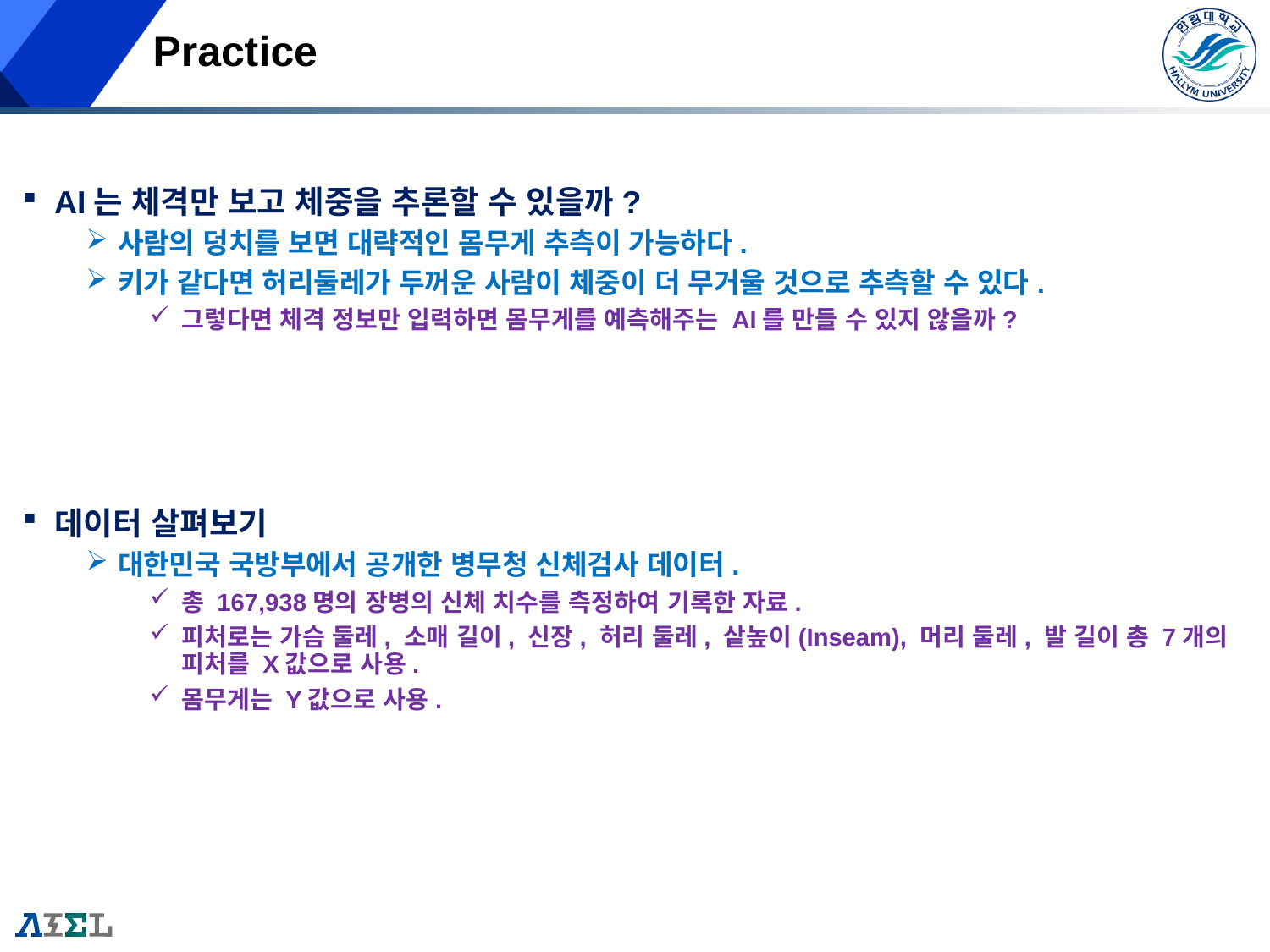

# Practice

AI는 체격만 보고 체중을 추론할 수 있을까?
사람의 덩치를 보면 대략적인 몸무게 추측이 가능하다.
키가 같다면 허리둘레가 두꺼운 사람이 체중이 더 무거울 것으로 추측할 수 있다.
그렇다면 체격 정보만 입력하면 몸무게를 예측해주는 AI를 만들 수 있지 않을까?

데이터 살펴보기
대한민국 국방부에서 공개한 병무청 신체검사 데이터.
총 167,938명의 장병의 신체 치수를 측정하여 기록한 자료.
피처로는 가슴 둘레, 소매 길이, 신장, 허리 둘레, 샅높이(Inseam), 머리 둘레, 발 길이 총 7개의 피처를 X값으로 사용.
몸무게는 Y값으로 사용.